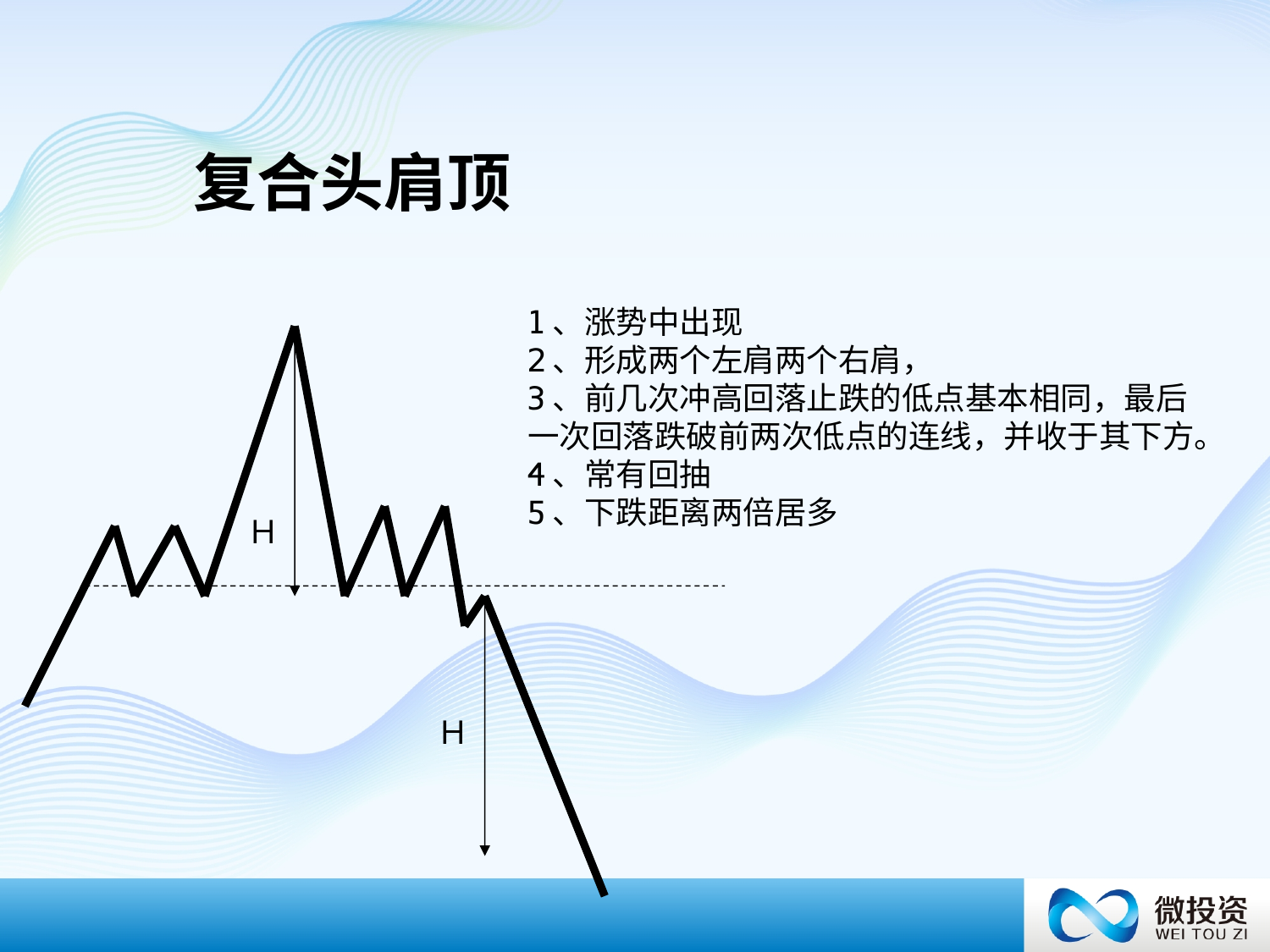

复合头肩顶
1、涨势中出现
2、形成两个左肩两个右肩，
3、前几次冲高回落止跌的低点基本相同，最后
一次回落跌破前两次低点的连线，并收于其下方。
4、常有回抽
5、下跌距离两倍居多

Ｈ

Ｈ